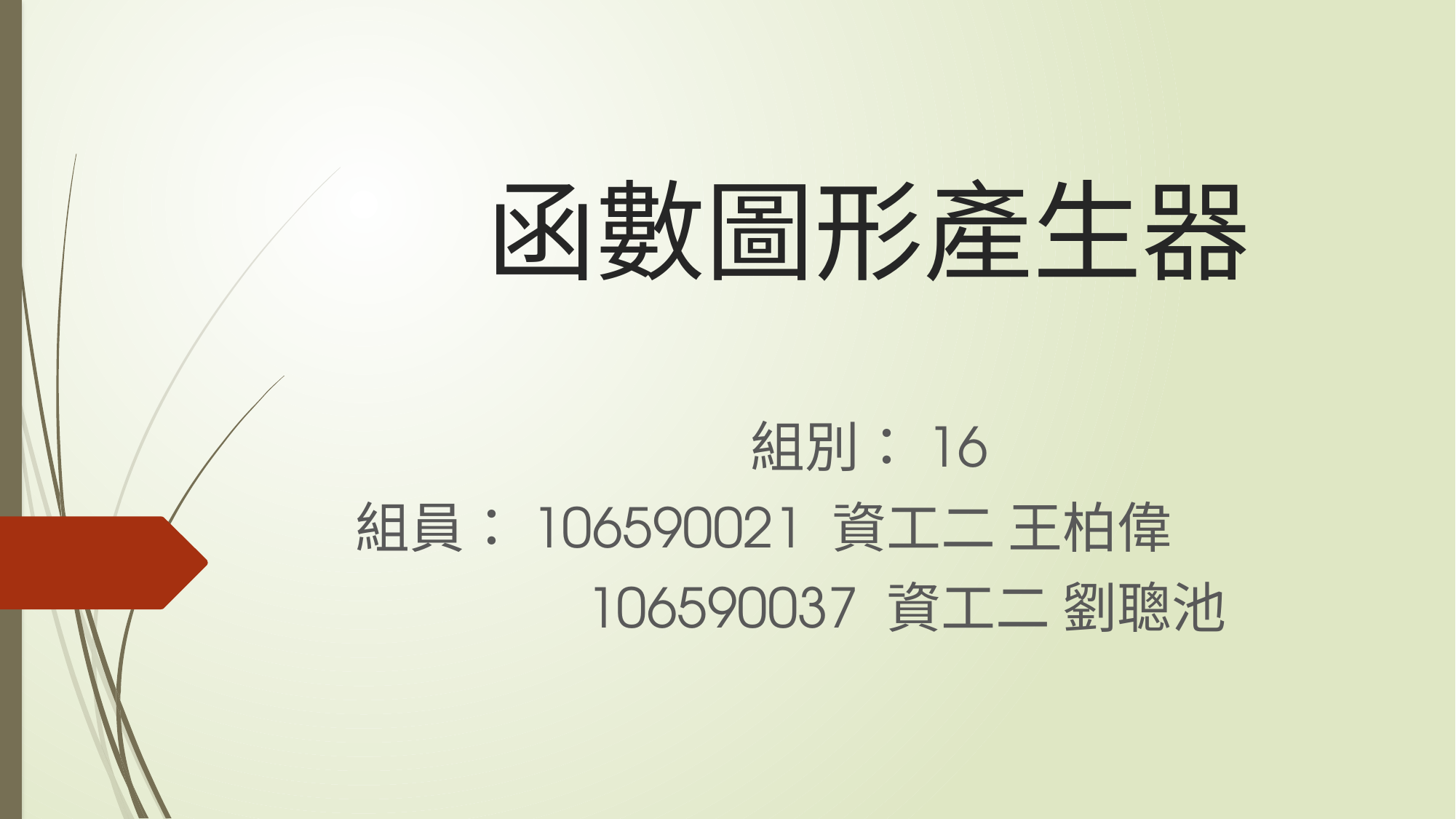

# 函數圖形產生器
組別：16
組員：106590021 資工二 王柏偉
	　　106590037 資工二 劉聰池